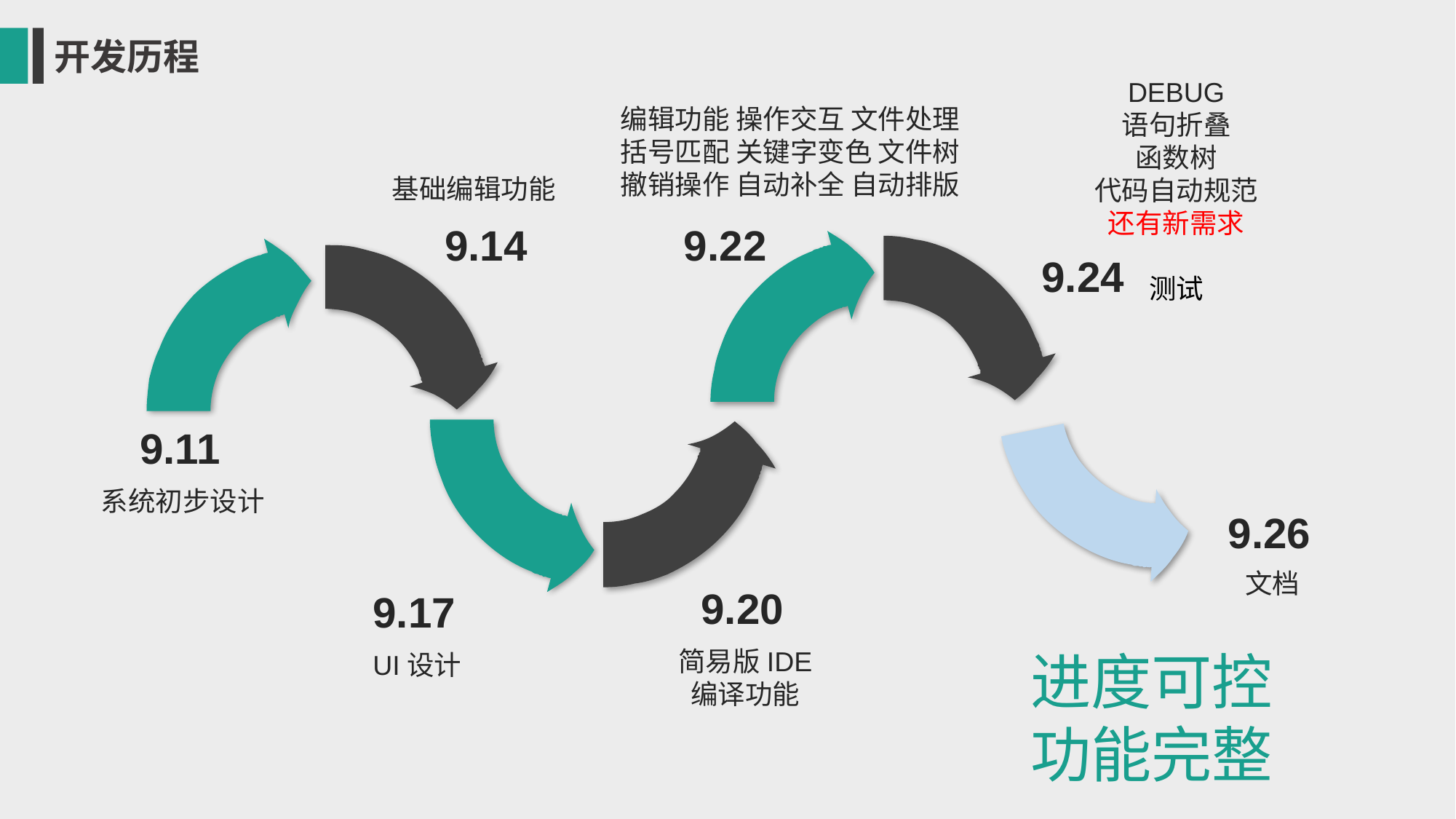

开发历程
DEBUG
语句折叠
函数树
代码自动规范
还有新需求

测试
编辑功能 操作交互 文件处理 括号匹配 关键字变色 文件树 撤销操作 自动补全 自动排版
基础编辑功能
9.14
9.22

9.24

9.11

系统初步设计
9.26
文档
9.20
9.17
简易版IDE
编译功能
UI设计
进度可控
功能完整